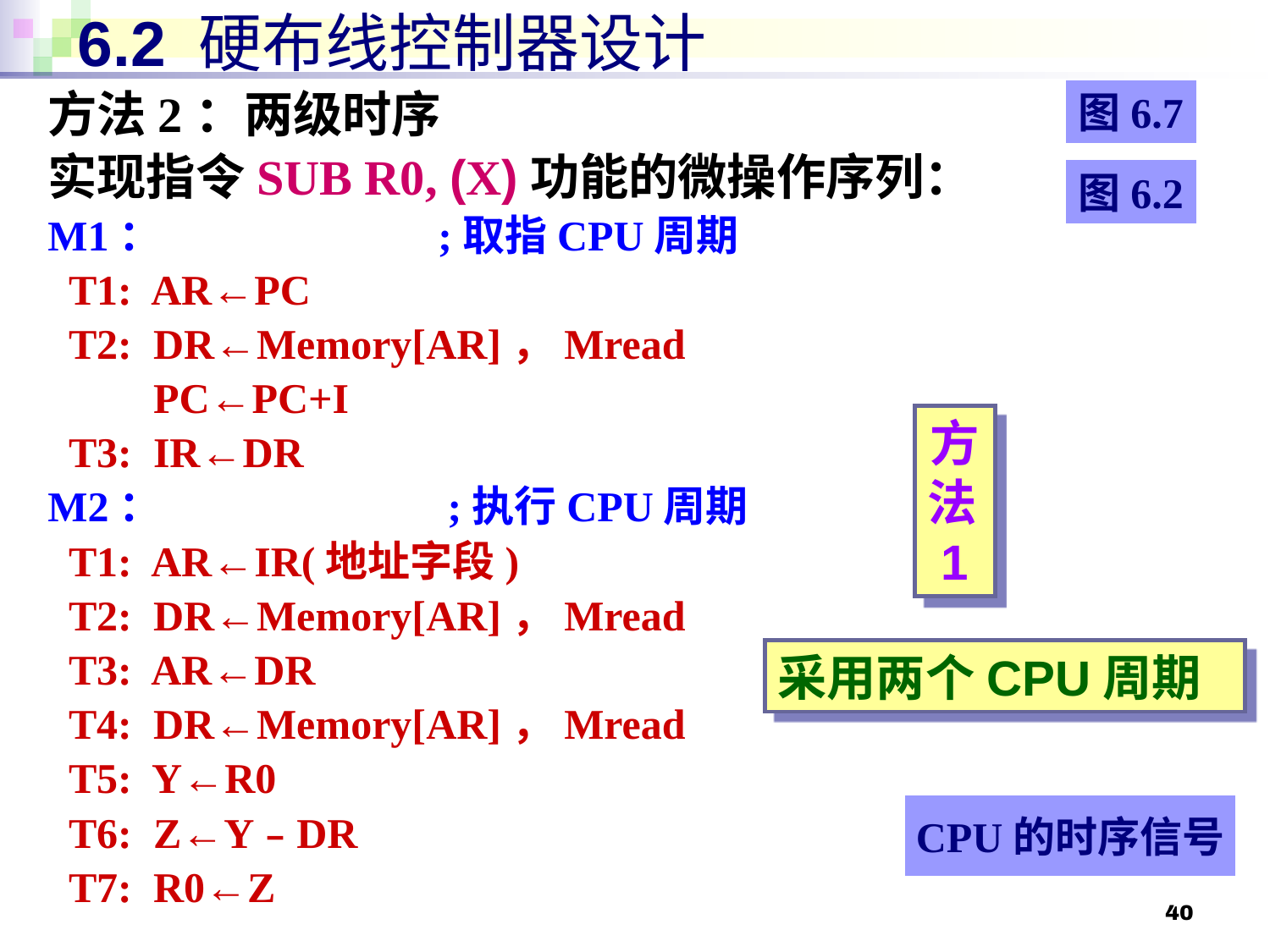

# 6.2 硬布线控制器设计
方法2：两级时序
实现指令SUB R0, (X)功能的微操作序列：
M1：                            ;取指CPU周期
  T1:  AR←PC
  T2:  DR←Memory[AR]，Mread
          PC←PC+I
  T3:  IR←DR
M2：                             ;执行CPU周期
  T1:  AR←IR(地址字段)
  T2:  DR←Memory[AR]，Mread
  T3:  AR←DR
  T4:  DR←Memory[AR]，Mread
  T5:  Y←R0
  T6:  Z←Y﹣DR
  T7:  R0←Z
图6.7
图6.2
方法1
采用两个CPU周期
CPU的时序信号
40